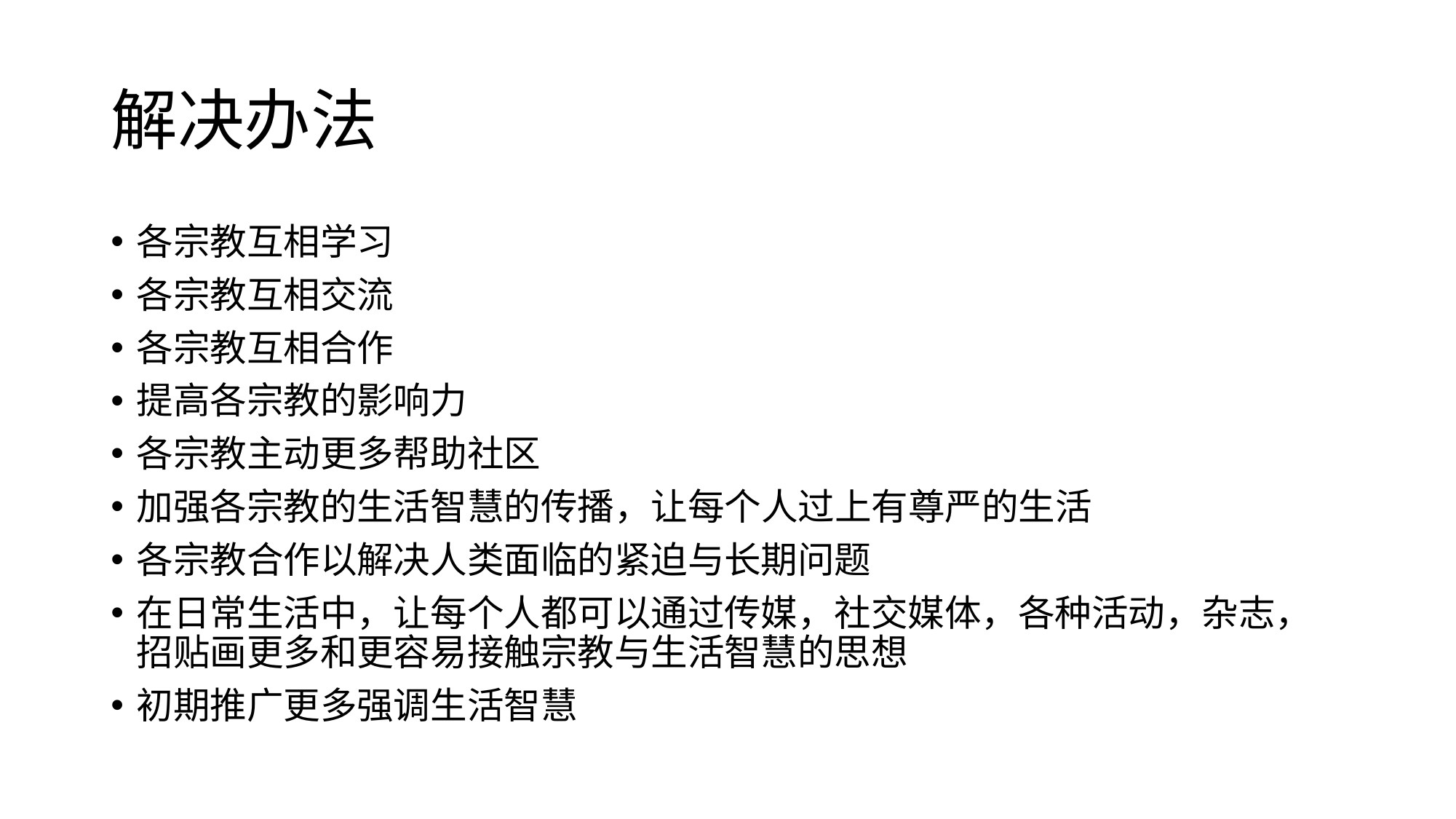

# 解决办法
各宗教互相学习
各宗教互相交流
各宗教互相合作
提高各宗教的影响力
各宗教主动更多帮助社区
加强各宗教的生活智慧的传播，让每个人过上有尊严的生活
各宗教合作以解决人类面临的紧迫与长期问题
在日常生活中，让每个人都可以通过传媒，社交媒体，各种活动，杂志，招贴画更多和更容易接触宗教与生活智慧的思想
初期推广更多强调生活智慧